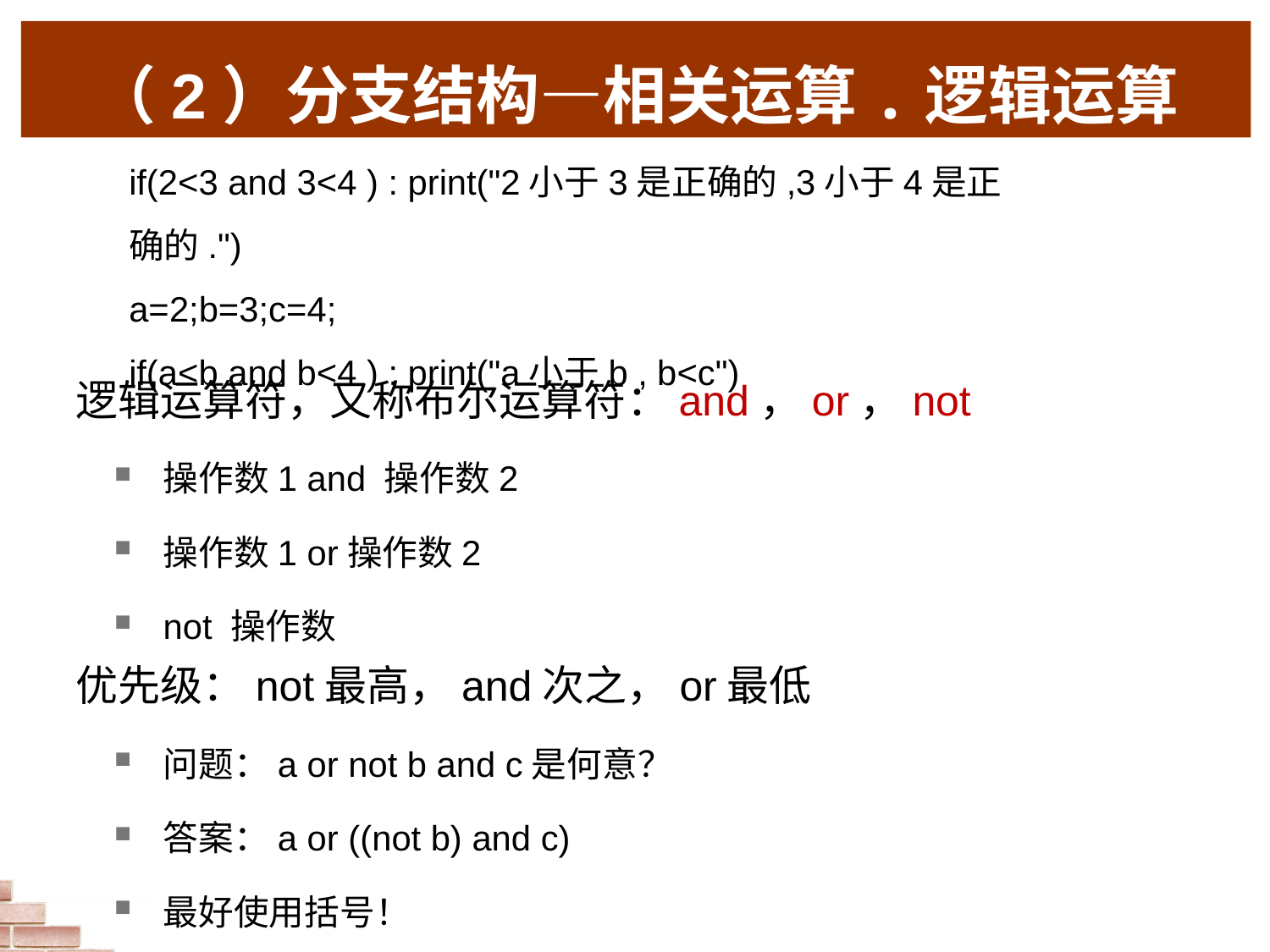

（2）分支结构—相关运算.逻辑运算
if(2<3 and 3<4 ) : print("2小于3是正确的,3小于4是正确的.")
a=2;b=3;c=4;
if(a<b and b<4 ) : print("a小于b , b<c")
逻辑运算符，又称布尔运算符：and，or，not
操作数1 and 操作数2
操作数1 or操作数2
not 操作数
优先级：not最高，and次之，or最低
问题：a or not b and c是何意？
答案：a or ((not b) and c)
最好使用括号！